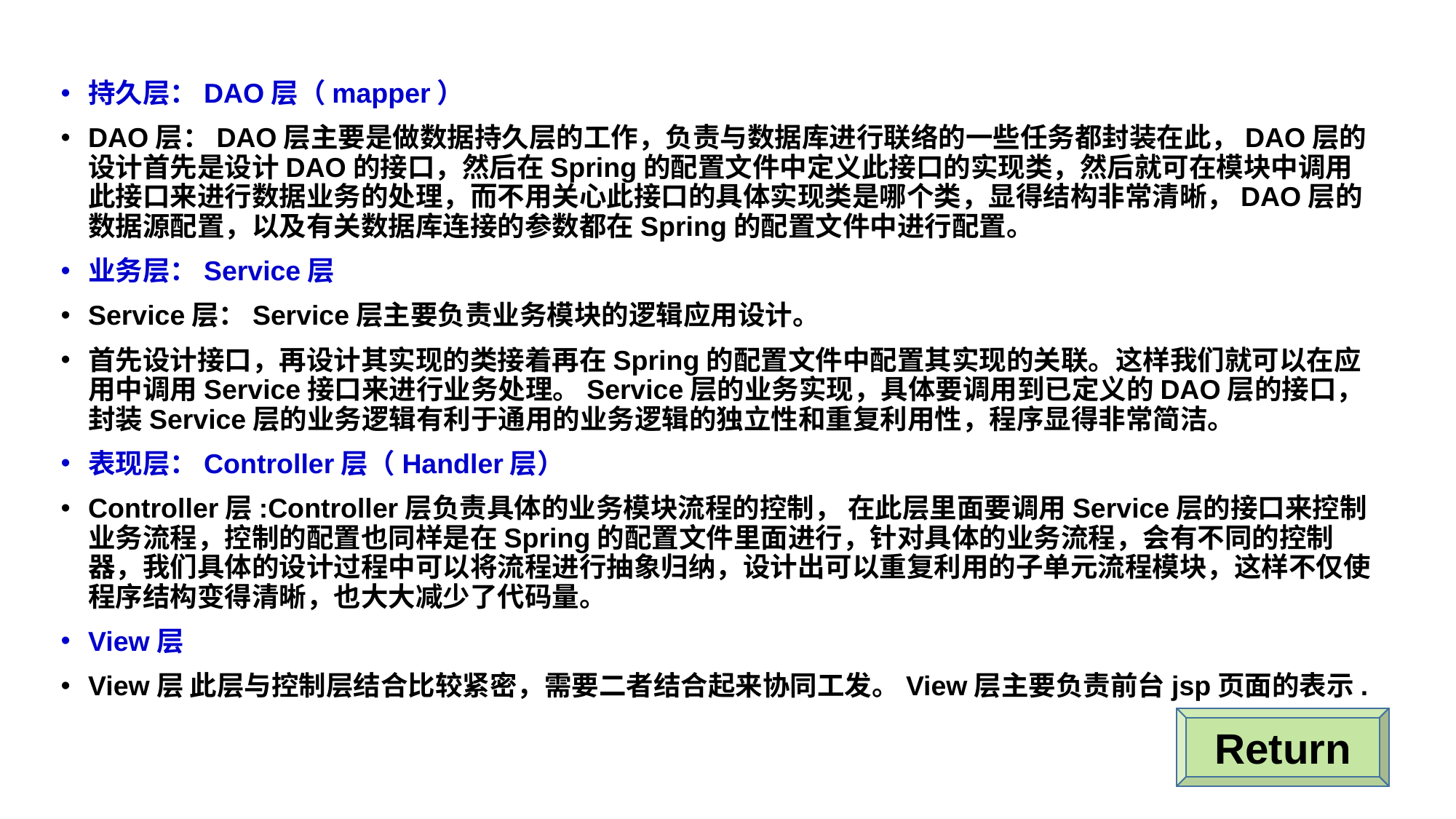

持久层：DAO层（mapper）
DAO层：DAO层主要是做数据持久层的工作，负责与数据库进行联络的一些任务都封装在此，DAO层的设计首先是设计DAO的接口，然后在Spring的配置文件中定义此接口的实现类，然后就可在模块中调用此接口来进行数据业务的处理，而不用关心此接口的具体实现类是哪个类，显得结构非常清晰，DAO层的数据源配置，以及有关数据库连接的参数都在Spring的配置文件中进行配置。
业务层：Service层
Service层：Service层主要负责业务模块的逻辑应用设计。
首先设计接口，再设计其实现的类接着再在Spring的配置文件中配置其实现的关联。这样我们就可以在应用中调用Service接口来进行业务处理。Service层的业务实现，具体要调用到已定义的DAO层的接口，封装Service层的业务逻辑有利于通用的业务逻辑的独立性和重复利用性，程序显得非常简洁。
表现层：Controller层（Handler层）
Controller层:Controller层负责具体的业务模块流程的控制， 在此层里面要调用Service层的接口来控制业务流程，控制的配置也同样是在Spring的配置文件里面进行，针对具体的业务流程，会有不同的控制器，我们具体的设计过程中可以将流程进行抽象归纳，设计出可以重复利用的子单元流程模块，这样不仅使程序结构变得清晰，也大大减少了代码量。
View层
View层 此层与控制层结合比较紧密，需要二者结合起来协同工发。View层主要负责前台jsp页面的表示.
Return